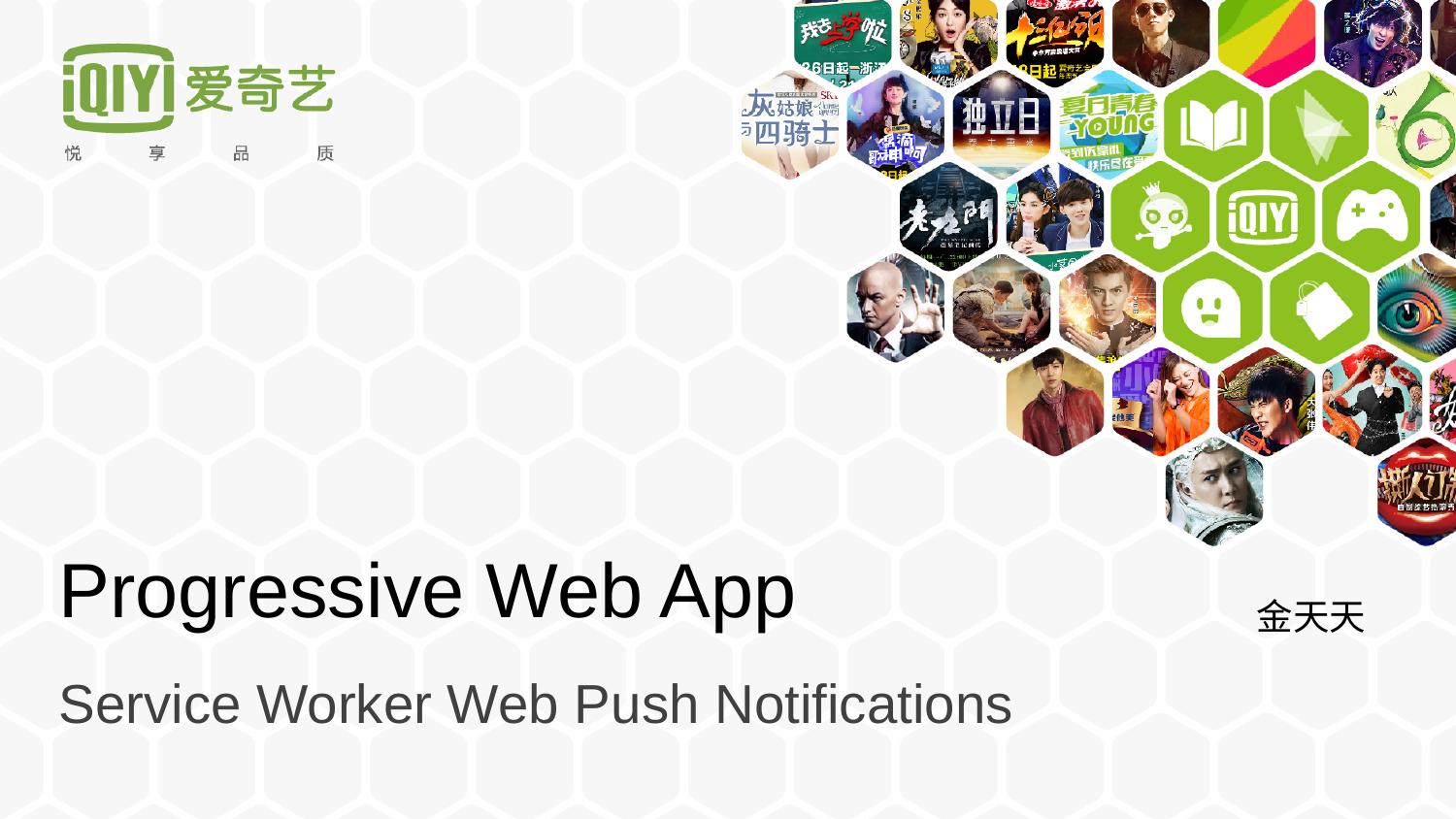

# Progressive Web App
金天天
Service Worker Web Push Notifications